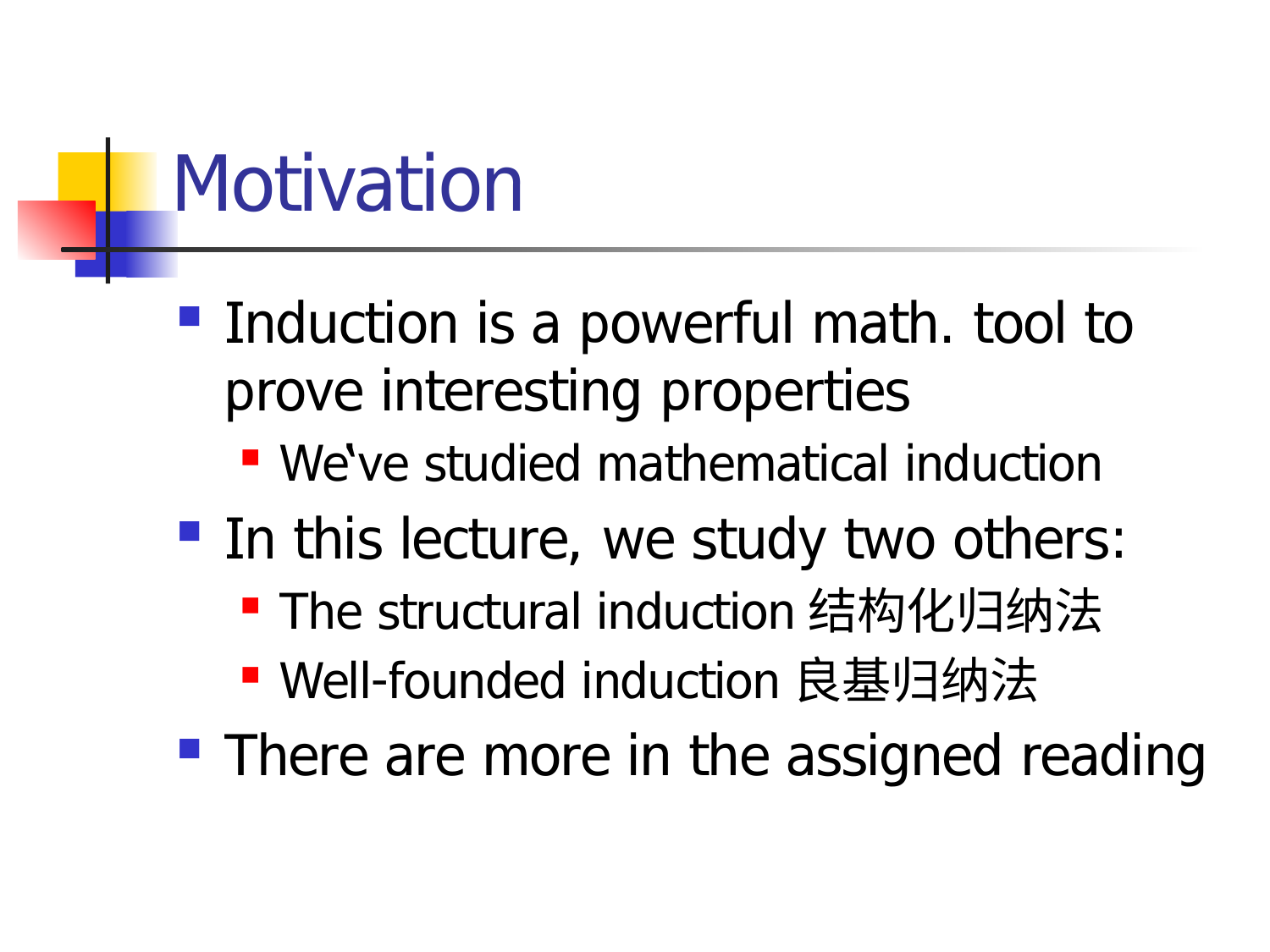

# Motivation
Induction is a powerful math. tool to prove interesting properties
We‘ve studied mathematical induction
In this lecture, we study two others:
The structural induction结构化归纳法
Well-founded induction良基归纳法
There are more in the assigned reading